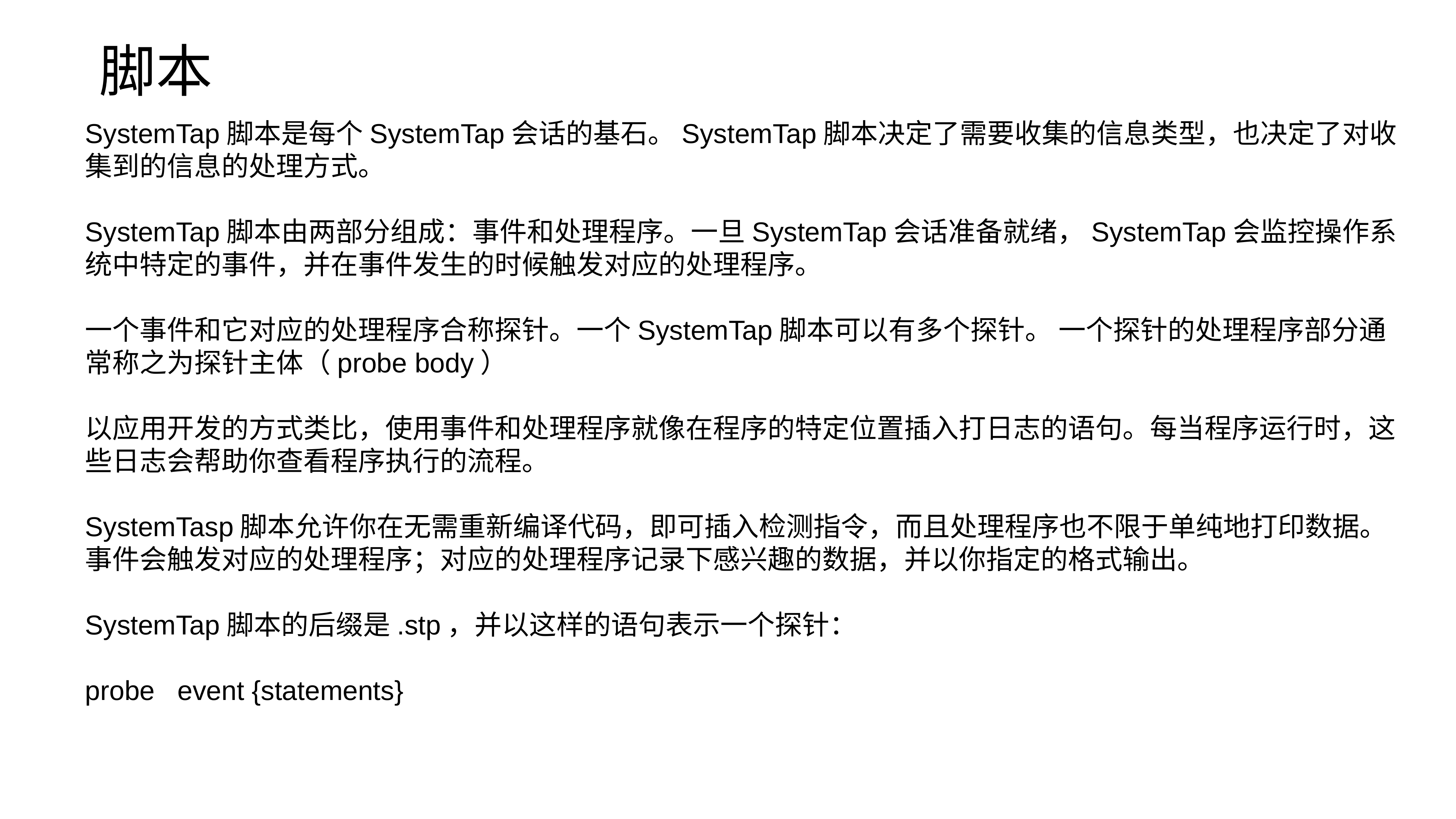

脚本
SystemTap脚本是每个SystemTap会话的基石。SystemTap脚本决定了需要收集的信息类型，也决定了对收集到的信息的处理方式。

SystemTap脚本由两部分组成：事件和处理程序。一旦SystemTap会话准备就绪，SystemTap会监控操作系统中特定的事件，并在事件发生的时候触发对应的处理程序。

一个事件和它对应的处理程序合称探针。一个SystemTap脚本可以有多个探针。 一个探针的处理程序部分通常称之为探针主体（probe body）

以应用开发的方式类比，使用事件和处理程序就像在程序的特定位置插入打日志的语句。每当程序运行时，这些日志会帮助你查看程序执行的流程。

SystemTasp脚本允许你在无需重新编译代码，即可插入检测指令，而且处理程序也不限于单纯地打印数据。事件会触发对应的处理程序；对应的处理程序记录下感兴趣的数据，并以你指定的格式输出。

SystemTap脚本的后缀是.stp，并以这样的语句表示一个探针：

probe   event {statements}